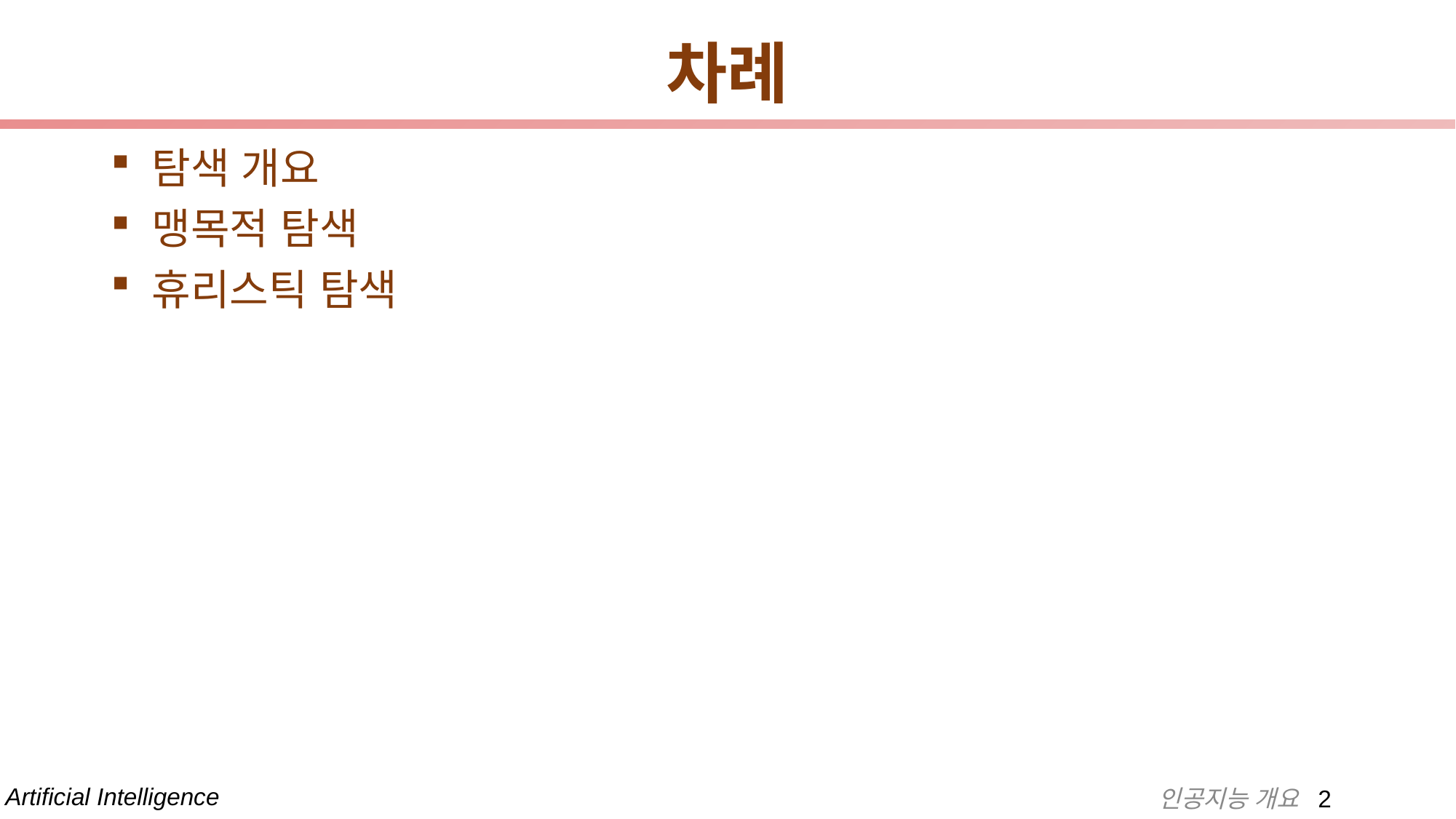

# 차례
탐색 개요
맹목적 탐색
휴리스틱 탐색